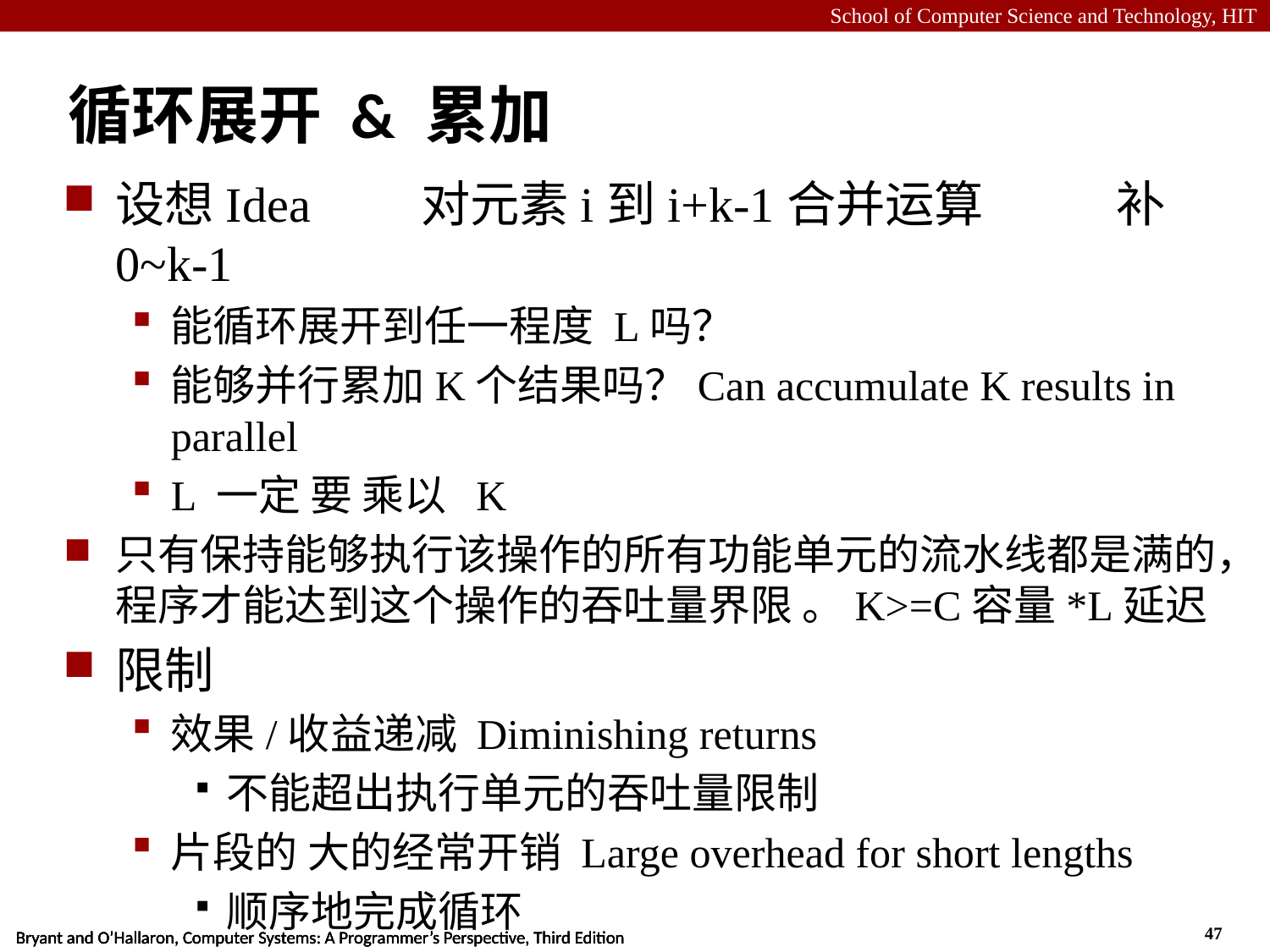

# 循环展开 & 累加
设想Idea        对元素i到i+k-1合并运算            补0~k-1
能循环展开到任一程度 L吗？
能够并行累加K个结果吗？Can accumulate K results in parallel
L 一定 要 乘以  K
只有保持能够执行该操作的所有功能单元的流水线都是满的，程序才能达到这个操作的吞吐量界限 。K>=C容量*L延迟
限制
效果/收益递减 Diminishing returns
不能超出执行单元的吞吐量限制
片段的 大的经常开销 Large overhead for short lengths
顺序地完成循环